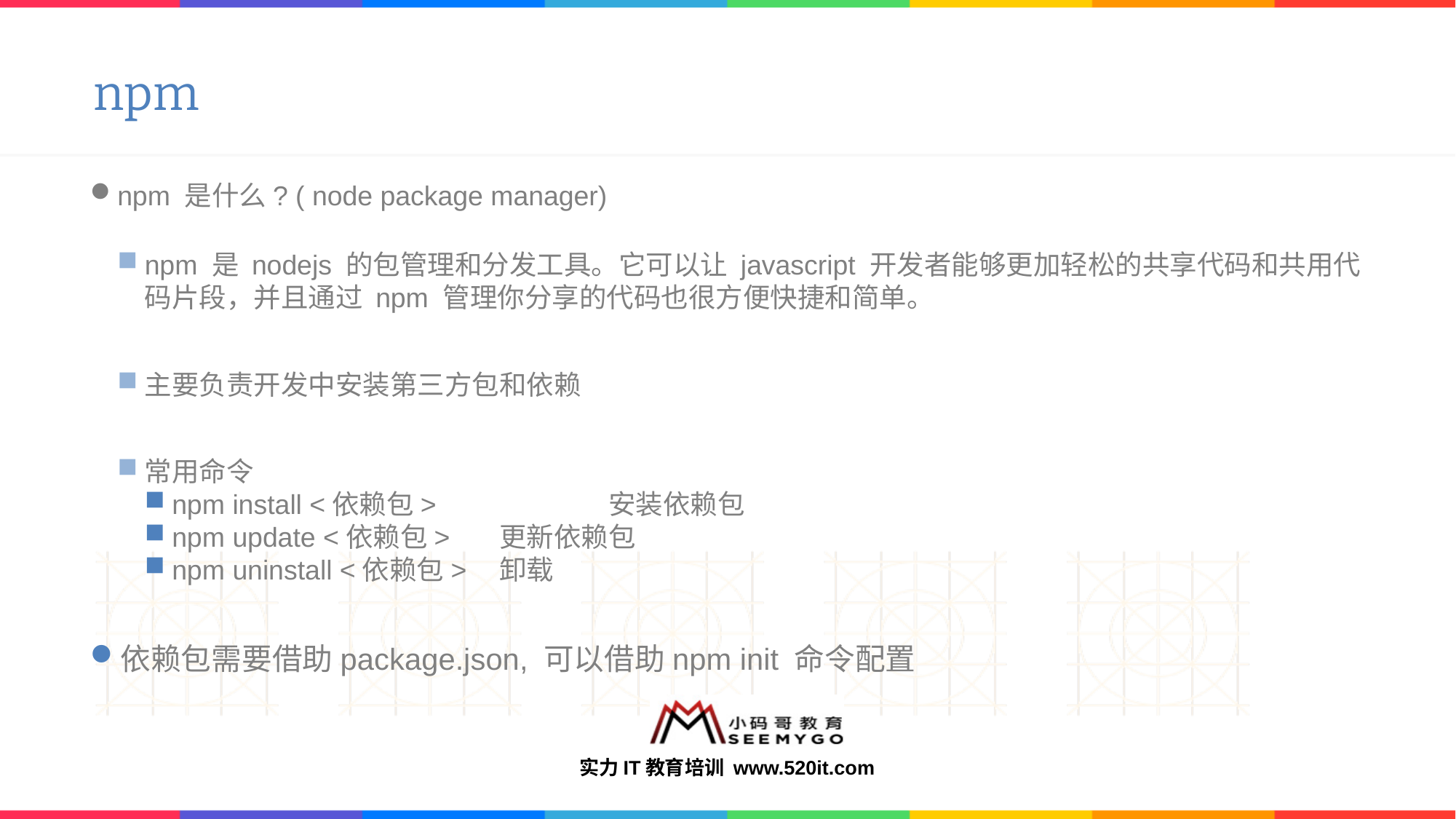

# npm
npm 是什么? ( node package manager)

npm 是 nodejs 的包管理和分发工具。它可以让 javascript 开发者能够更加轻松的共享代码和共用代码片段，并且通过 npm 管理你分享的代码也很方便快捷和简单。

主要负责开发中安装第三方包和依赖

常用命令
npm install <依赖包>		安装依赖包
npm update <依赖包>	更新依赖包
npm uninstall <依赖包>	卸载

依赖包需要借助package.json, 可以借助npm init 命令配置